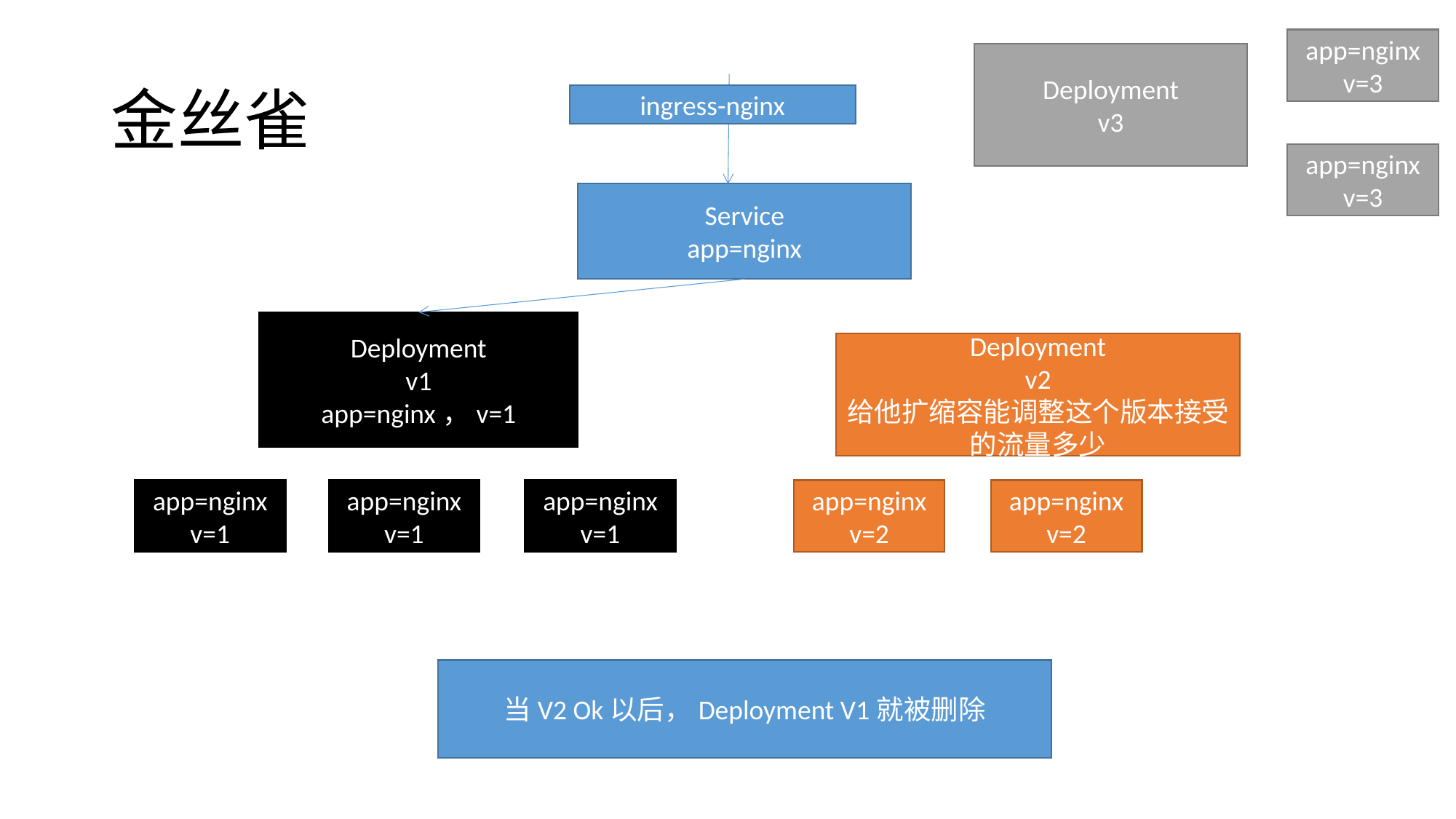

app=nginx
v=3
# 金丝雀
Deployment
v3
ingress-nginx
app=nginx
v=3
Service
app=nginx
Deployment
v1
app=nginx，v=1
Deployment
v2
给他扩缩容能调整这个版本接受的流量多少
app=nginx
v=1
app=nginx
v=1
app=nginx
v=1
app=nginx
v=2
app=nginx
v=2
当V2 Ok以后，Deployment V1就被删除